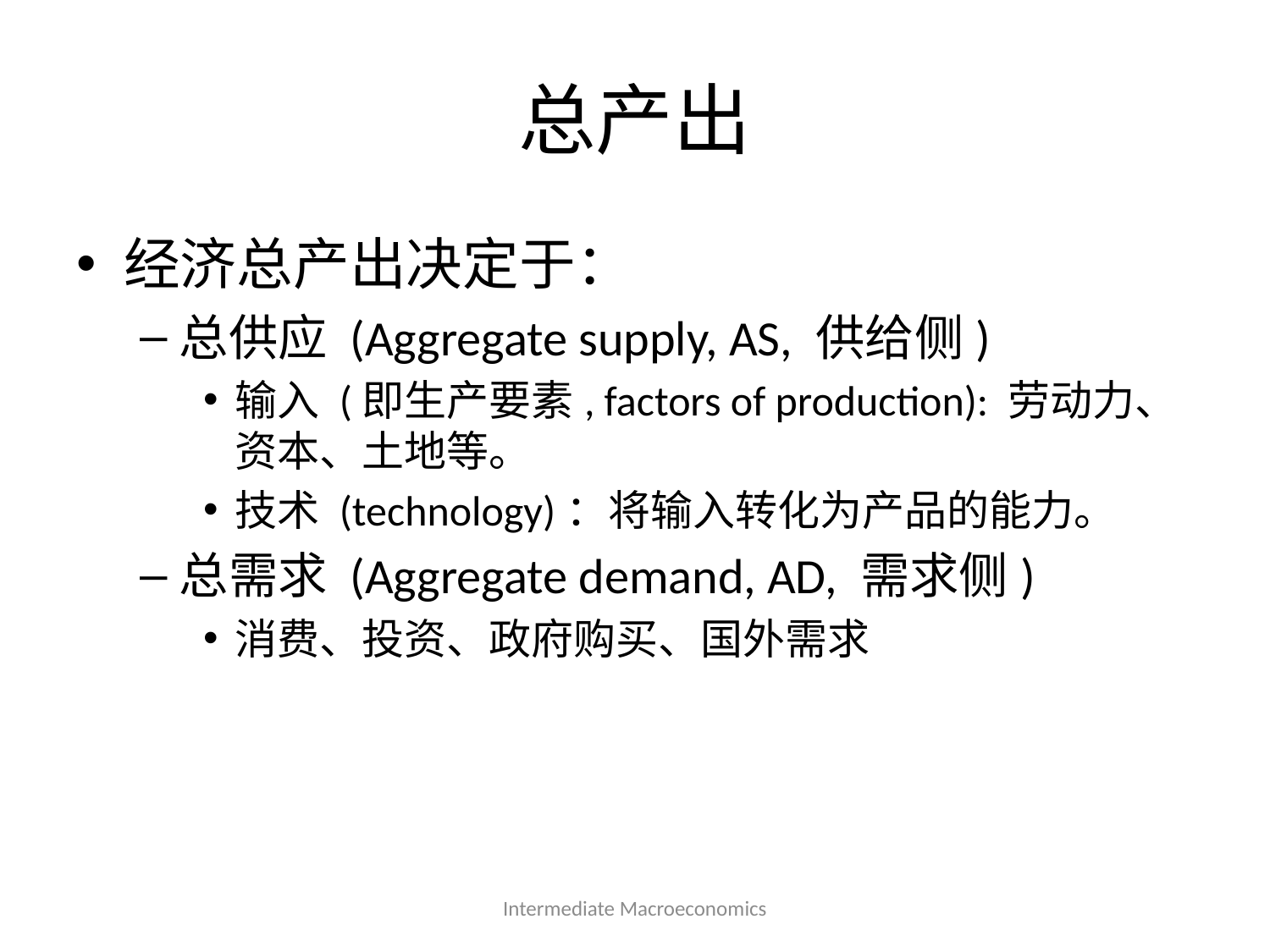

# 总产出
经济总产出决定于：
总供应 (Aggregate supply, AS, 供给侧)
输入 (即生产要素, factors of production): 劳动力、资本、土地等。
技术 (technology)：将输入转化为产品的能力。
总需求 (Aggregate demand, AD, 需求侧)
消费、投资、政府购买、国外需求
Intermediate Macroeconomics